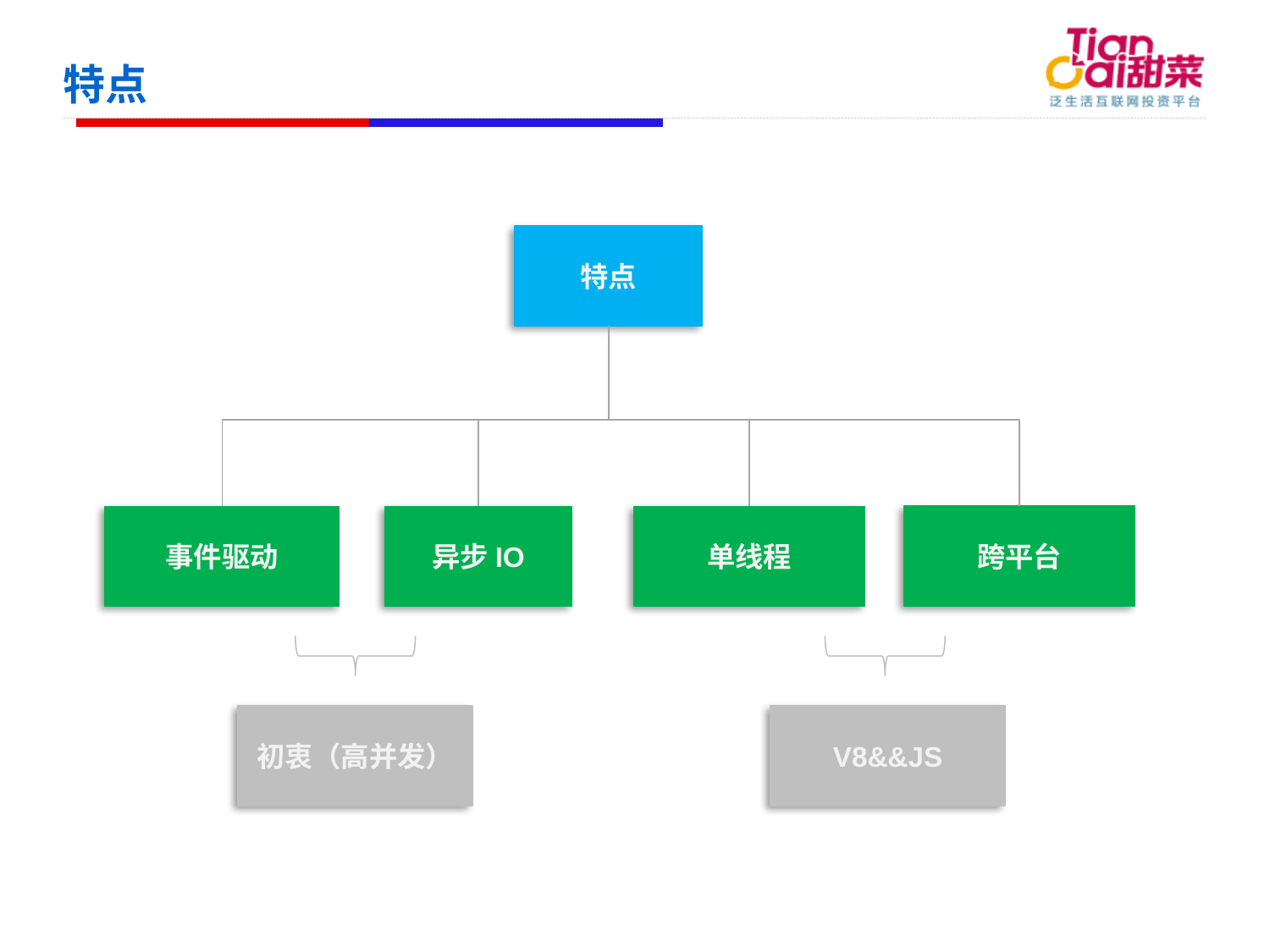

# 特点
特点
跨平台
事件驱动
异步IO
单线程

初衷（高并发）
V8&&JS